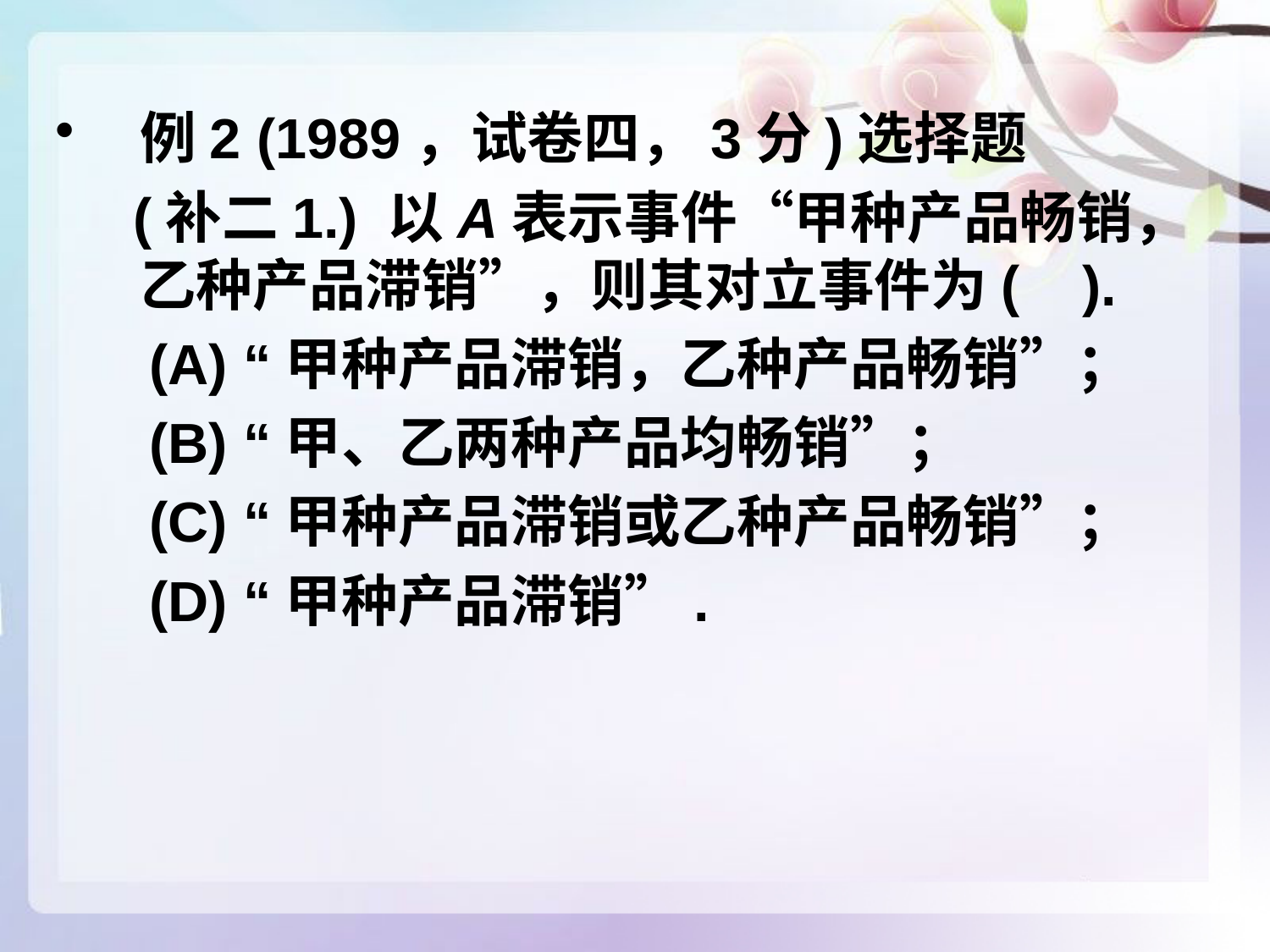

例2 (1989，试卷四，3分)选择题
     (补二1.) 以A表示事件“甲种产品畅销，乙种产品滞销”，则其对立事件为(    ).
      (A) “甲种产品滞销，乙种产品畅销”；
      (B) “甲、乙两种产品均畅销”；
      (C) “甲种产品滞销或乙种产品畅销”；
      (D) “甲种产品滞销”.